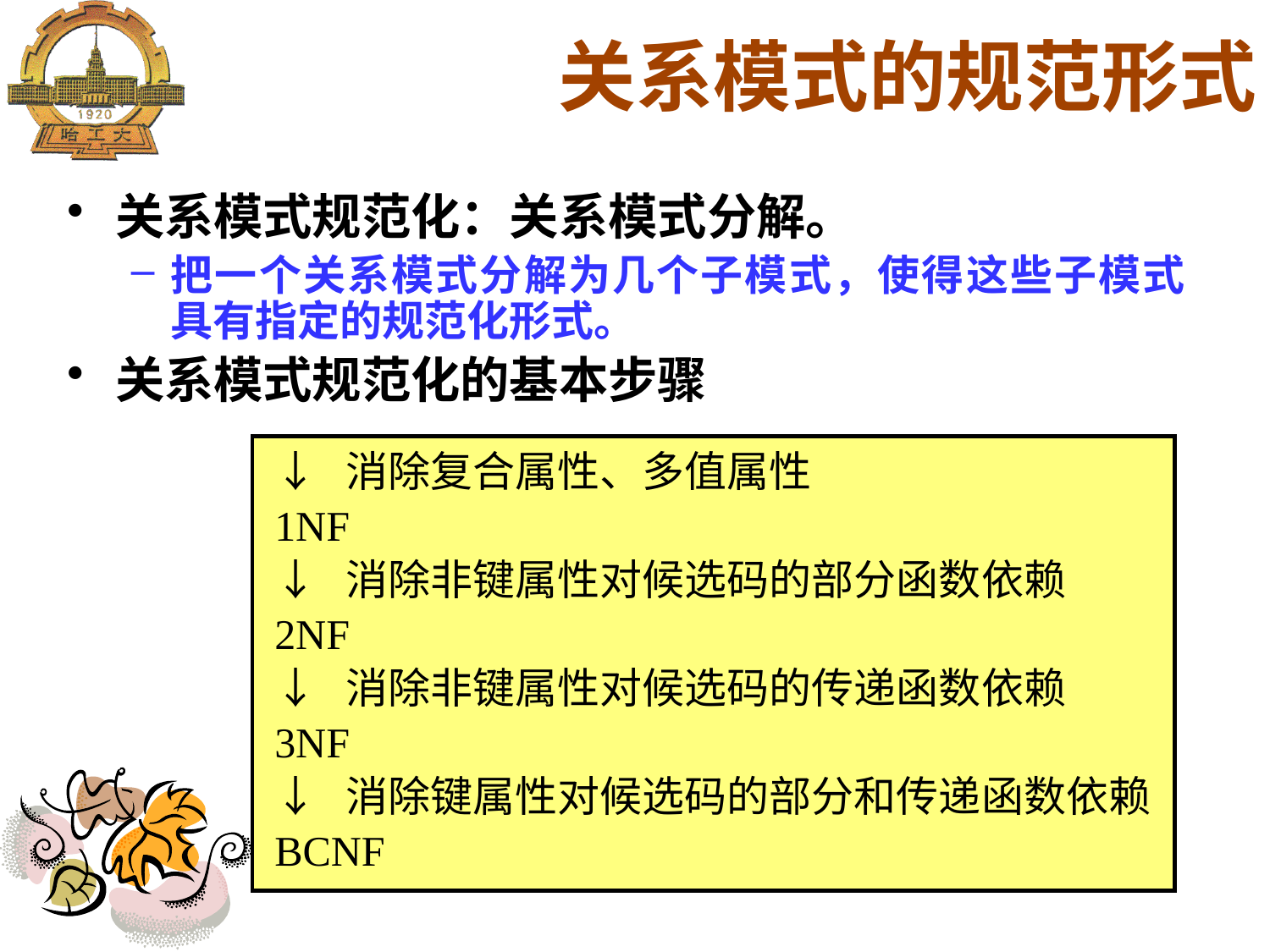

关系模式的规范形式
关系模式规范化：关系模式分解。
把一个关系模式分解为几个子模式，使得这些子模式具有指定的规范化形式。
关系模式规范化的基本步骤

↓  消除复合属性、多值属性
1NF
↓  消除非键属性对候选码的部分函数依赖
2NF
↓  消除非键属性对候选码的传递函数依赖
3NF
↓  消除键属性对候选码的部分和传递函数依赖
BCNF